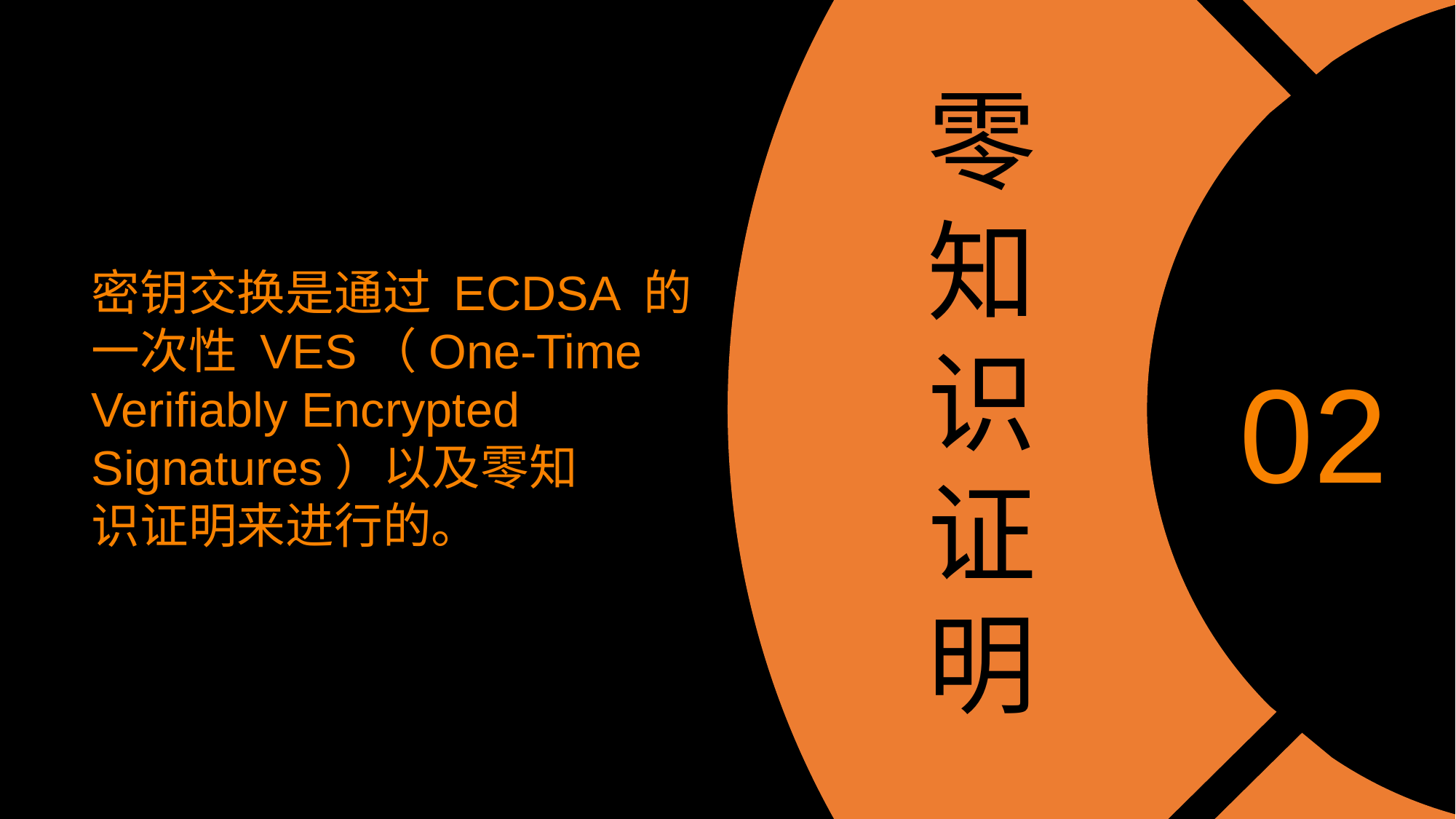

原子交换可以在不同的区块链上
进行加密货币的点对点交换
，无需依赖第三方，降低交易
风险。原子交换要么交换成功
，要么返还给其原所有者。
零知识证明
密钥交换是通过 ECDSA 的
一次性 VES（One-Time
Verifiably Encrypted
Signatures）以及零知
识证明来进行的。
02
无需跨链桥，比特币链上原
生资产（包括Ordinals、
Atomicals、Taproot Assets
等）都能进行无缝跨区块链
交易，这项能力扩展到支持所
有UTXO链、EVM 链以及
MoveVM 链。